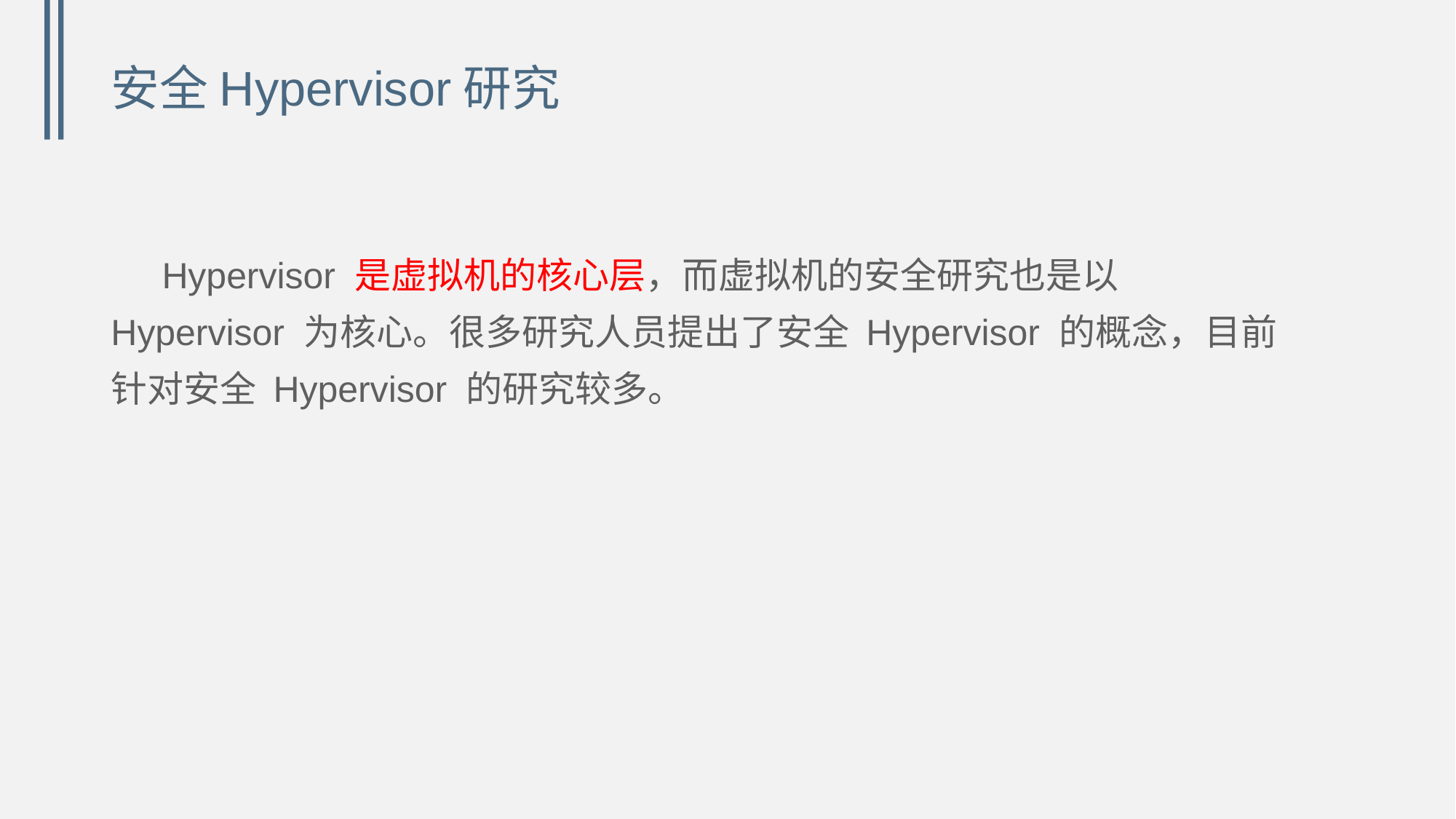

# 安全Hypervisor研究

     Hypervisor 是虚拟机的核心层，而虚拟机的安全研究也是以 Hypervisor 为核心。很多研究人员提出了安全 Hypervisor 的概念，目前针对安全 Hypervisor 的研究较多。